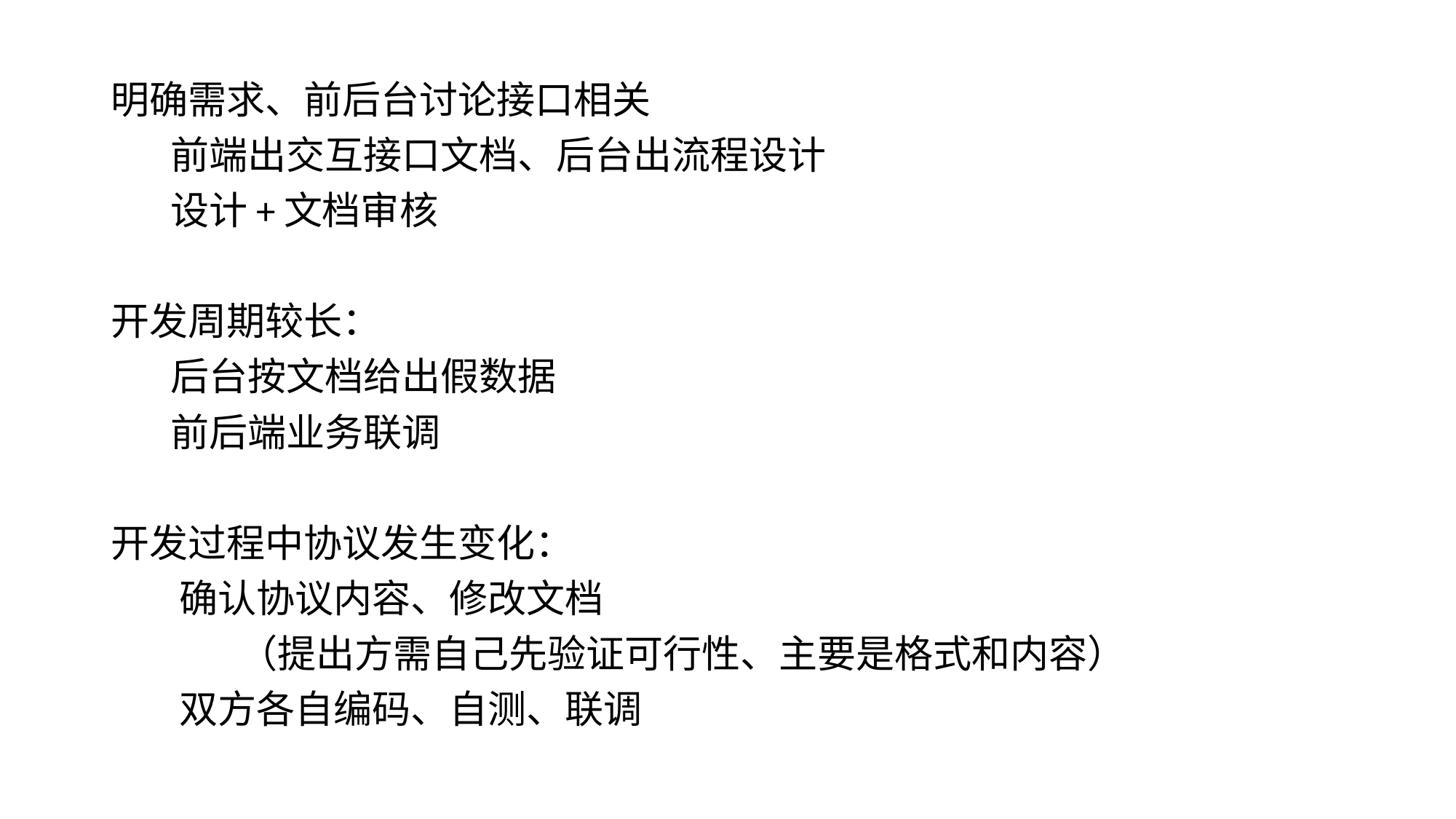

明确需求、前后台讨论接口相关
      前端出交互接口文档、后台出流程设计
      设计+文档审核

开发周期较长：
      后台按文档给出假数据
      前后端业务联调

开发过程中协议发生变化：
       确认协议内容、修改文档
              （提出方需自己先验证可行性、主要是格式和内容）
       双方各自编码、自测、联调